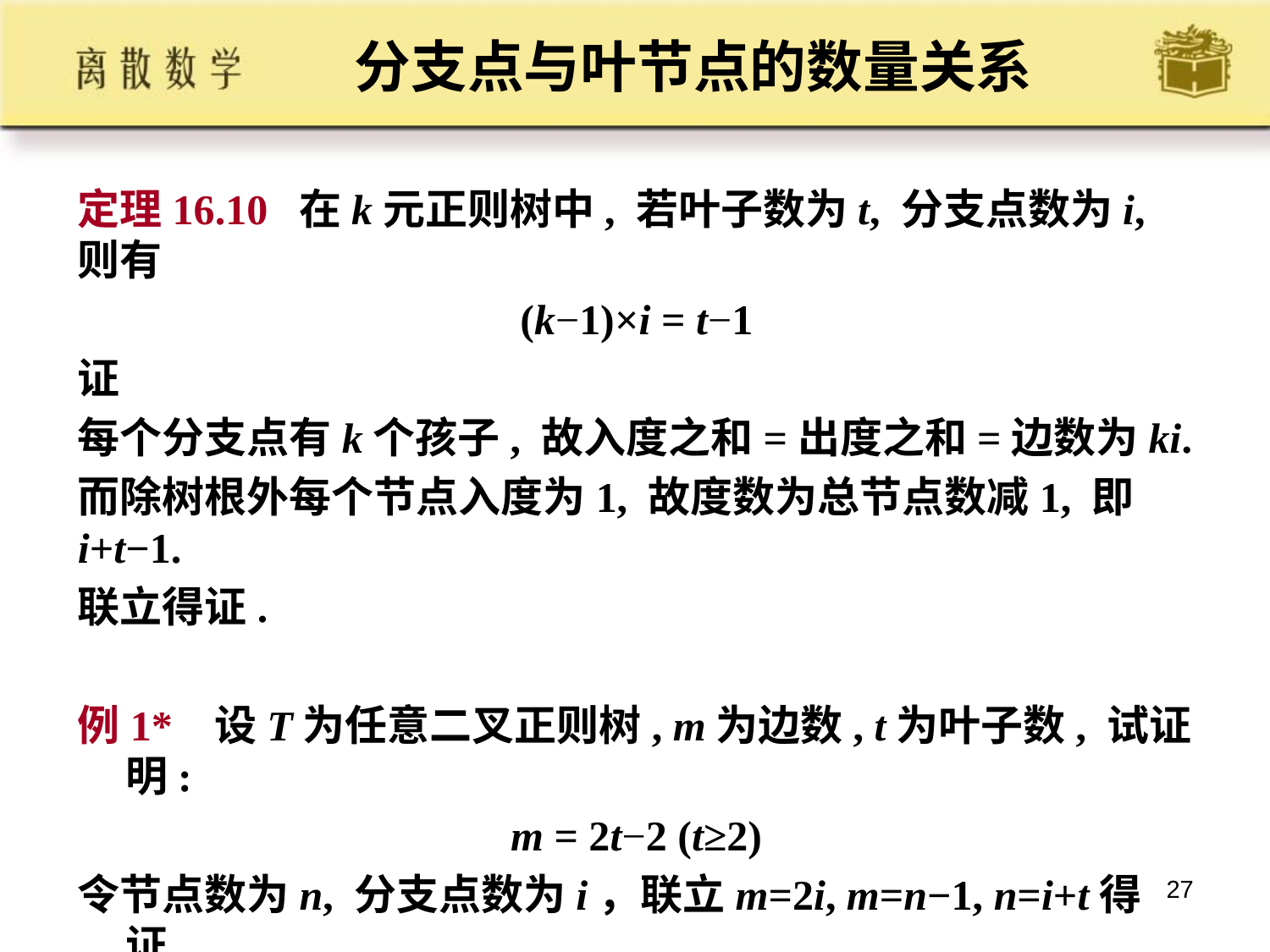

# 分支点与叶节点的数量关系
定理16.10  在k元正则树中, 若叶子数为t, 分支点数为i, 则有
(k−1)×i = t−1
证
每个分支点有k个孩子, 故入度之和=出度之和=边数为ki.
而除树根外每个节点入度为1, 故度数为总节点数减1, 即i+t−1.
联立得证.

例1*   设T为任意二叉正则树, m为边数, t为叶子数, 试证明:
m = 2t−2 (t≥2)
令节点数为n, 分支点数为i，联立m=2i, m=n−1, n=i+t得证.
27